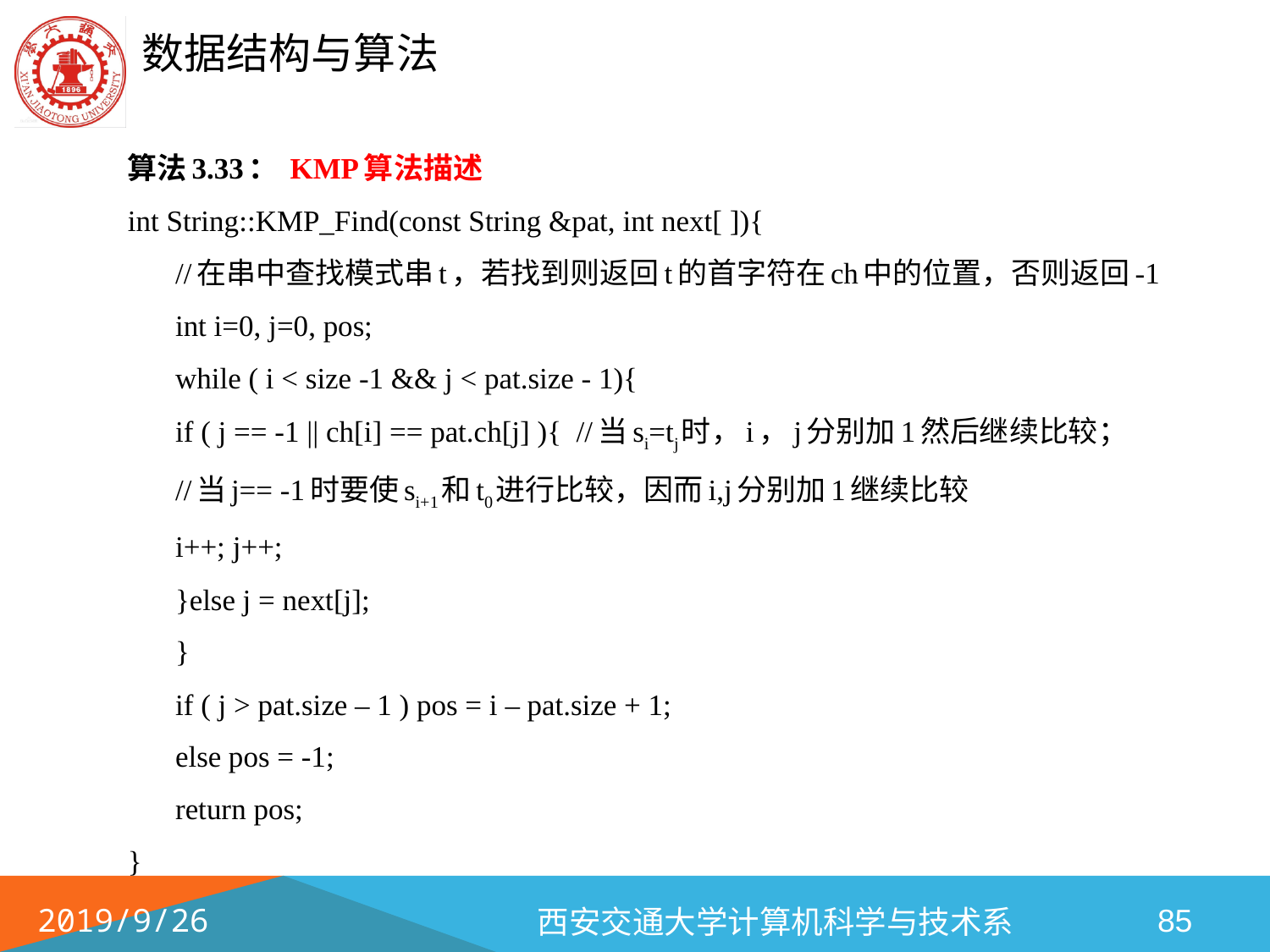

算法3.33： KMP算法描述
int String::KMP_Find(const String &pat, int next[ ]){
	//在串中查找模式串t，若找到则返回t的首字符在ch中的位置，否则返回-1
	int i=0, j=0, pos;
	while ( i < size -1 && j < pat.size - 1){
		if ( j == -1 || ch[i] == pat.ch[j] ){  //当si=tj时，i，j分别加1然后继续比较；
			//当j== -1时要使si+1和t0进行比较，因而i,j分别加1继续比较
			i++; j++;
		}else j = next[j];
	}
	if ( j > pat.size – 1 ) pos = i – pat.size + 1;
	else pos = -1;
	return pos;
}